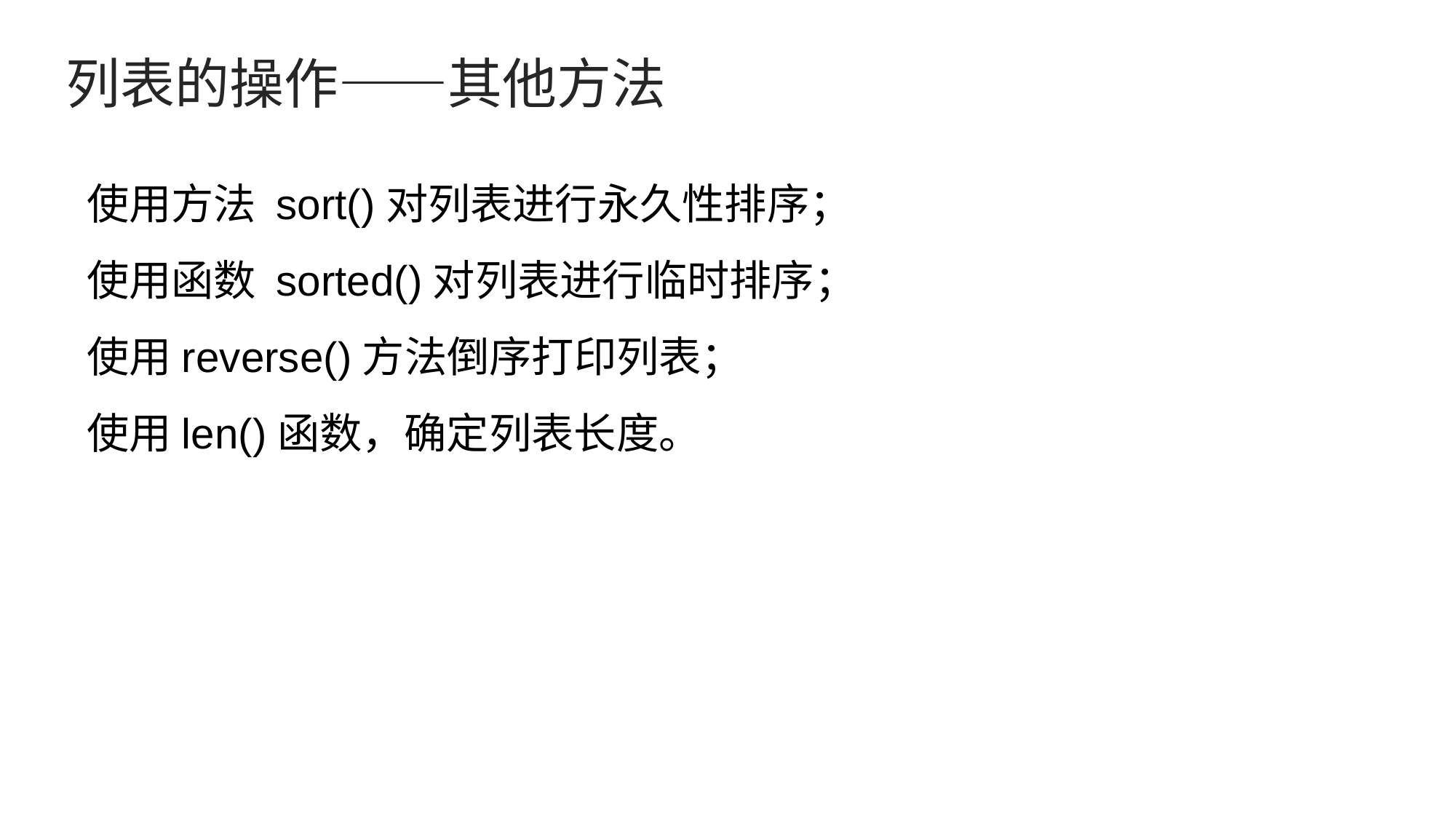

# 列表的操作——其他方法
使用方法 sort()对列表进行永久性排序；
使用函数 sorted()对列表进行临时排序；
使用reverse()方法倒序打印列表；
使用len()函数，确定列表长度。